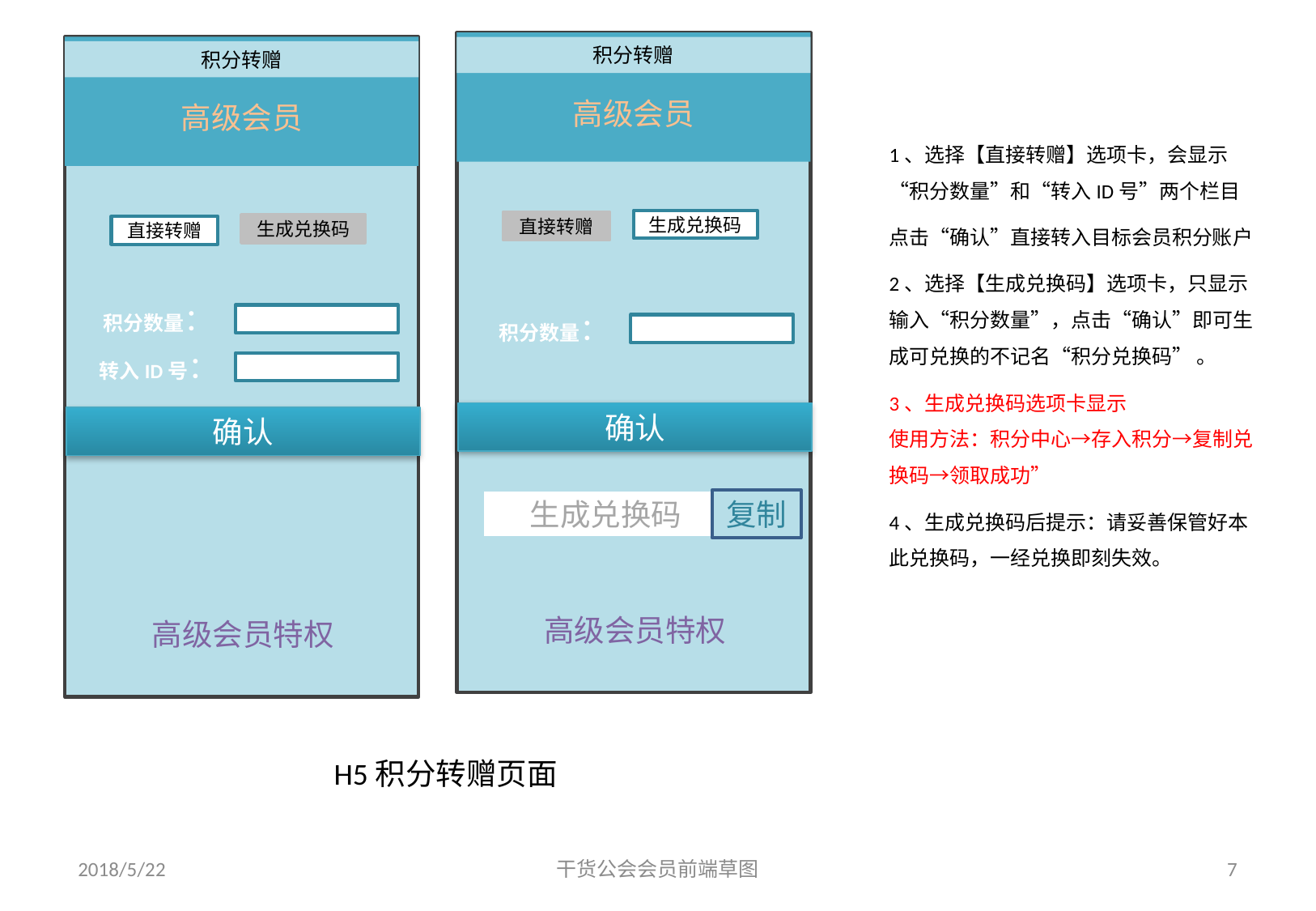

积分转赠
积分转赠
高级会员
高级会员
1、选择【直接转赠】选项卡，会显示“积分数量”和“转入ID号”两个栏目
点击“确认”直接转入目标会员积分账户
2、选择【生成兑换码】选项卡，只显示输入“积分数量”，点击“确认”即可生成可兑换的不记名“积分兑换码” 。
3、生成兑换码选项卡显示
使用方法：积分中心→存入积分→复制兑换码→领取成功”
4、生成兑换码后提示：请妥善保管好本此兑换码，一经兑换即刻失效。

生成兑换码
直接转赠
生成兑换码
直接转赠
积分数量：

积分数量：

转入ID号：

确认
确认
生成兑换码
复制
高级会员特权
高级会员特权
H5积分转赠页面
2018/5/22
干货公会会员前端草图
7